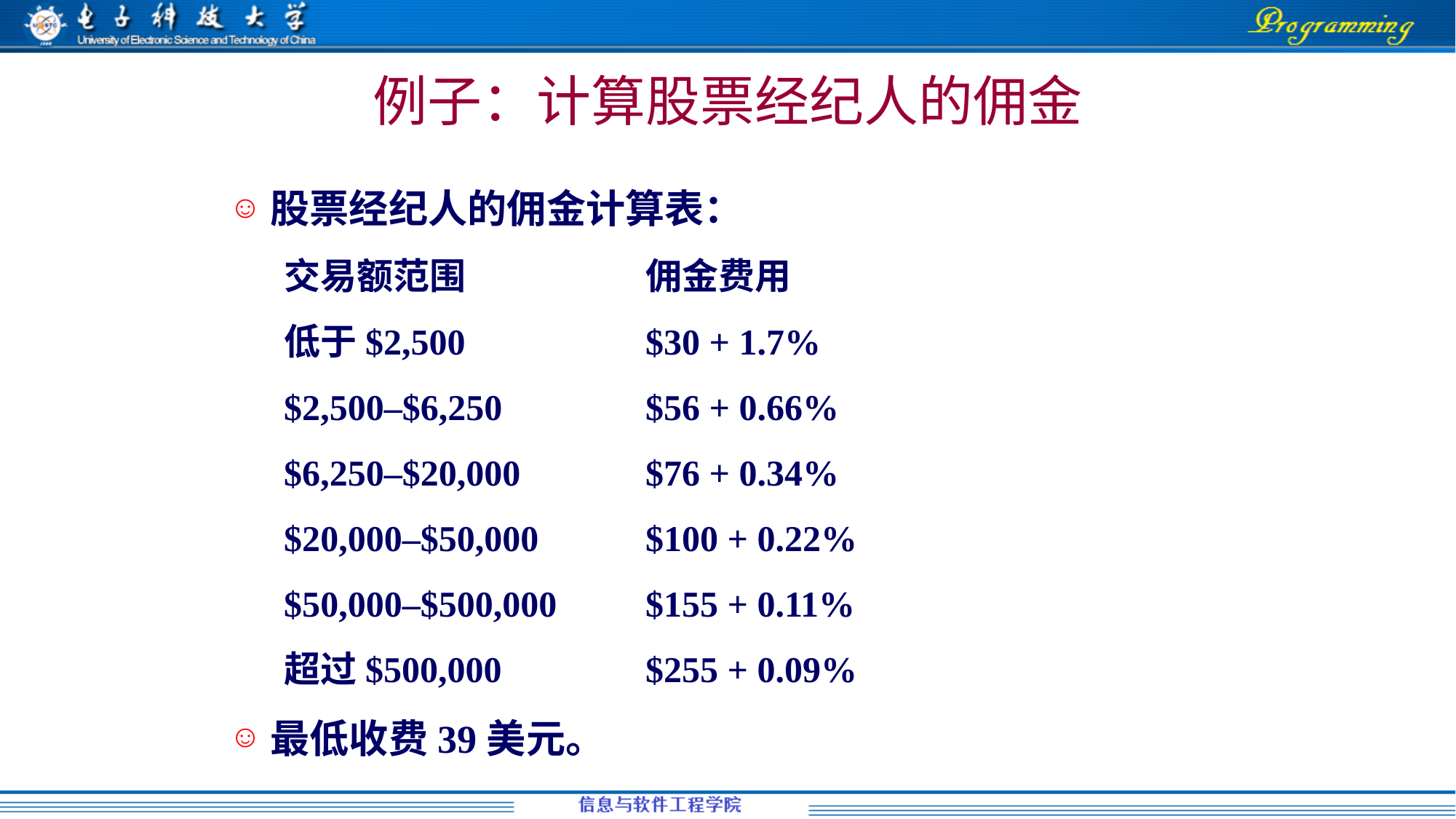

# 例子：计算股票经纪人的佣金
股票经纪人的佣金计算表：
交易额范围		佣金费用
低于$2,500		$30 + 1.7%
$2,500–$6,250		$56 + 0.66%
$6,250–$20,000		$76 + 0.34%
$20,000–$50,000	$100 + 0.22%
$50,000–$500,000	$155 + 0.11%
超过$500,000		$255 + 0.09%
最低收费39美元。